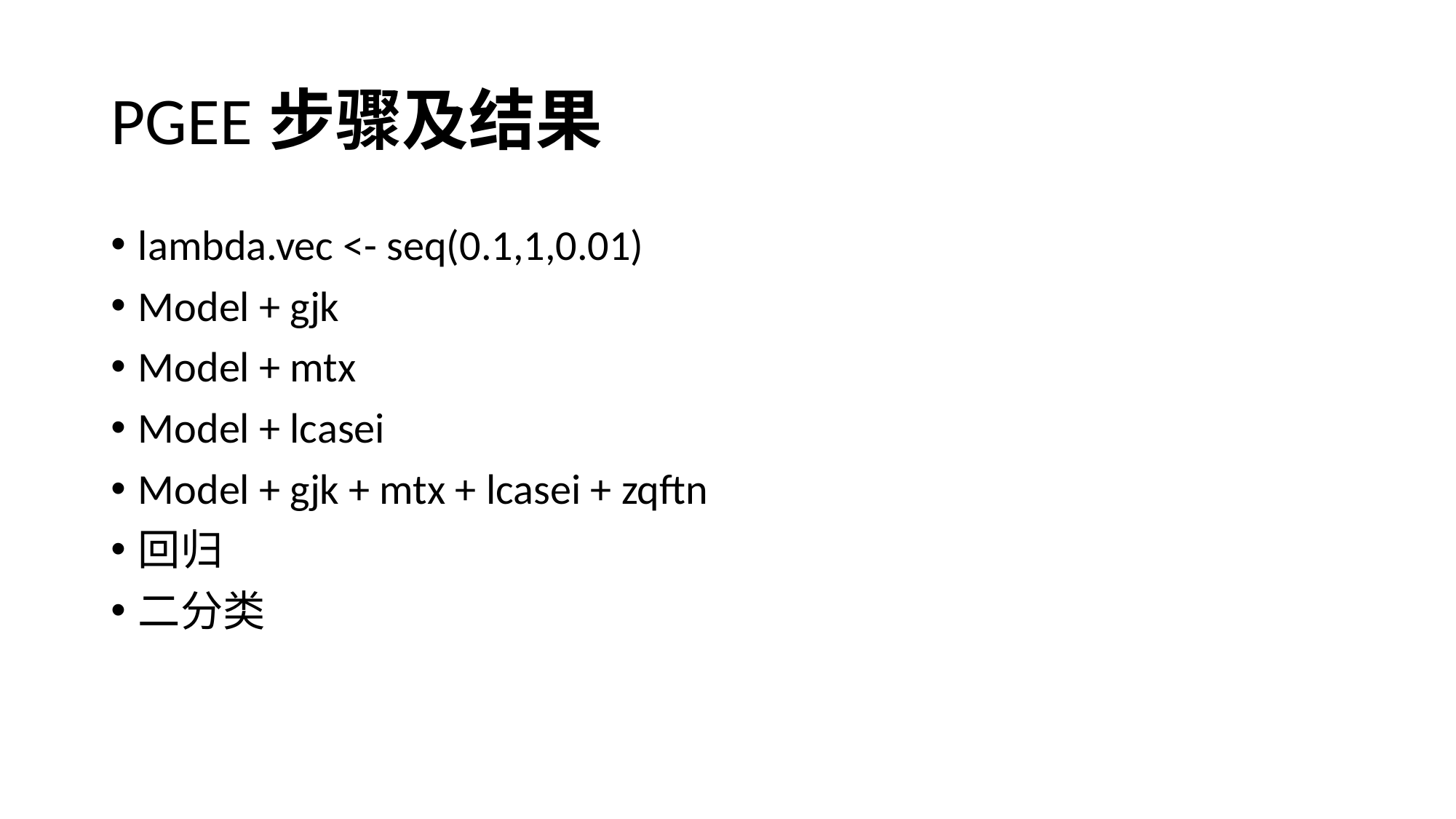

# PGEE步骤及结果
lambda.vec <- seq(0.1,1,0.01)
Model + gjk
Model + mtx
Model + lcasei
Model + gjk + mtx + lcasei + zqftn
回归
二分类